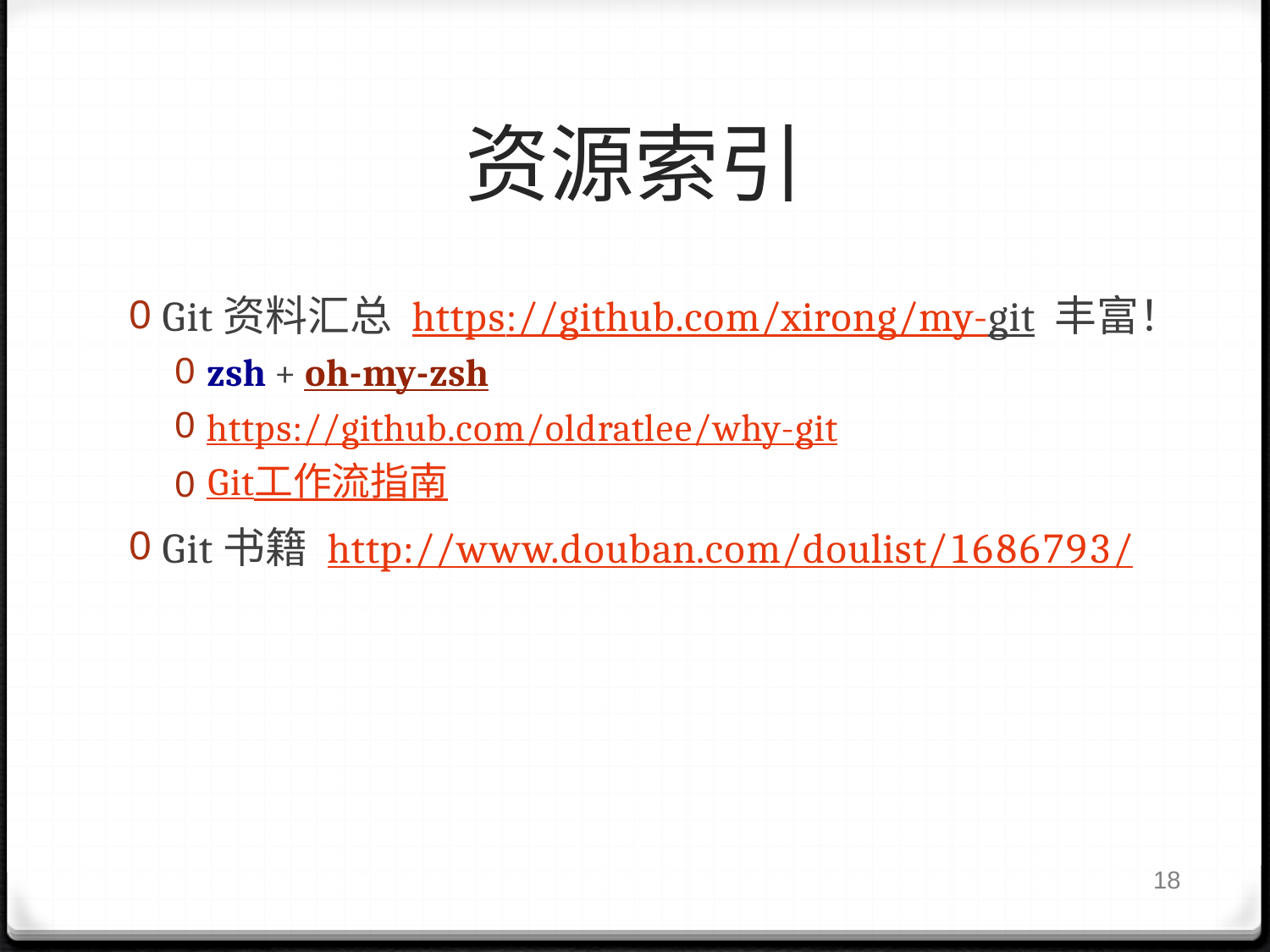

# 资源索引
Git资料汇总 https://github.com/xirong/my-git 丰富！
zsh + oh-my-zsh
https://github.com/oldratlee/why-git
Git工作流指南
Git书籍 http://www.douban.com/doulist/1686793/

18